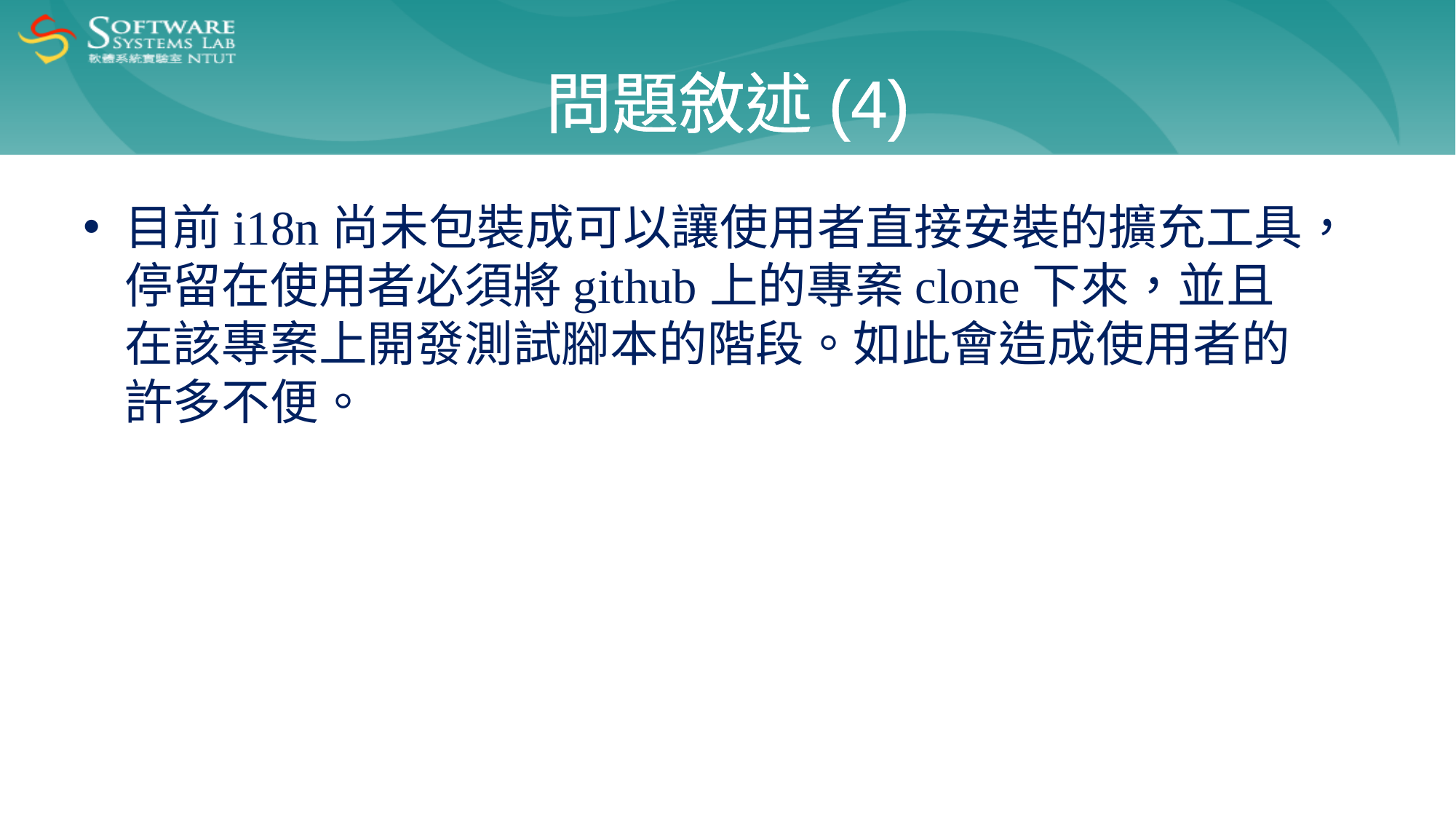

# 問題敘述(4)
目前i18n尚未包裝成可以讓使用者直接安裝的擴充工具，停留在使用者必須將github上的專案clone下來，並且在該專案上開發測試腳本的階段。如此會造成使用者的許多不便。